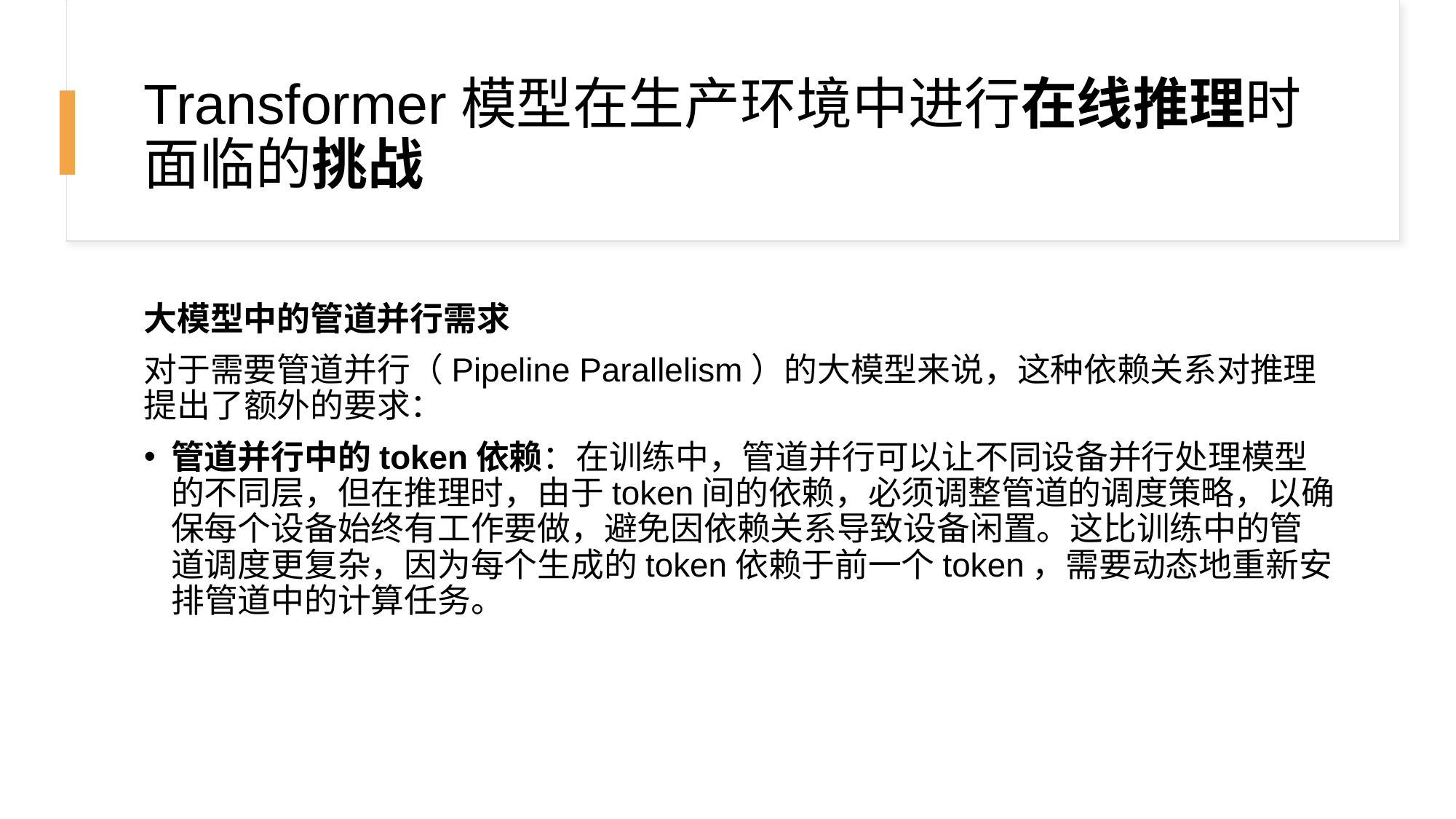

# Transformer模型在生产环境中进行在线推理时面临的挑战

大模型中的管道并行需求
对于需要管道并行（Pipeline Parallelism）的大模型来说，这种依赖关系对推理提出了额外的要求：
管道并行中的token依赖：在训练中，管道并行可以让不同设备并行处理模型的不同层，但在推理时，由于token间的依赖，必须调整管道的调度策略，以确保每个设备始终有工作要做，避免因依赖关系导致设备闲置。这比训练中的管道调度更复杂，因为每个生成的token依赖于前一个token，需要动态地重新安排管道中的计算任务。